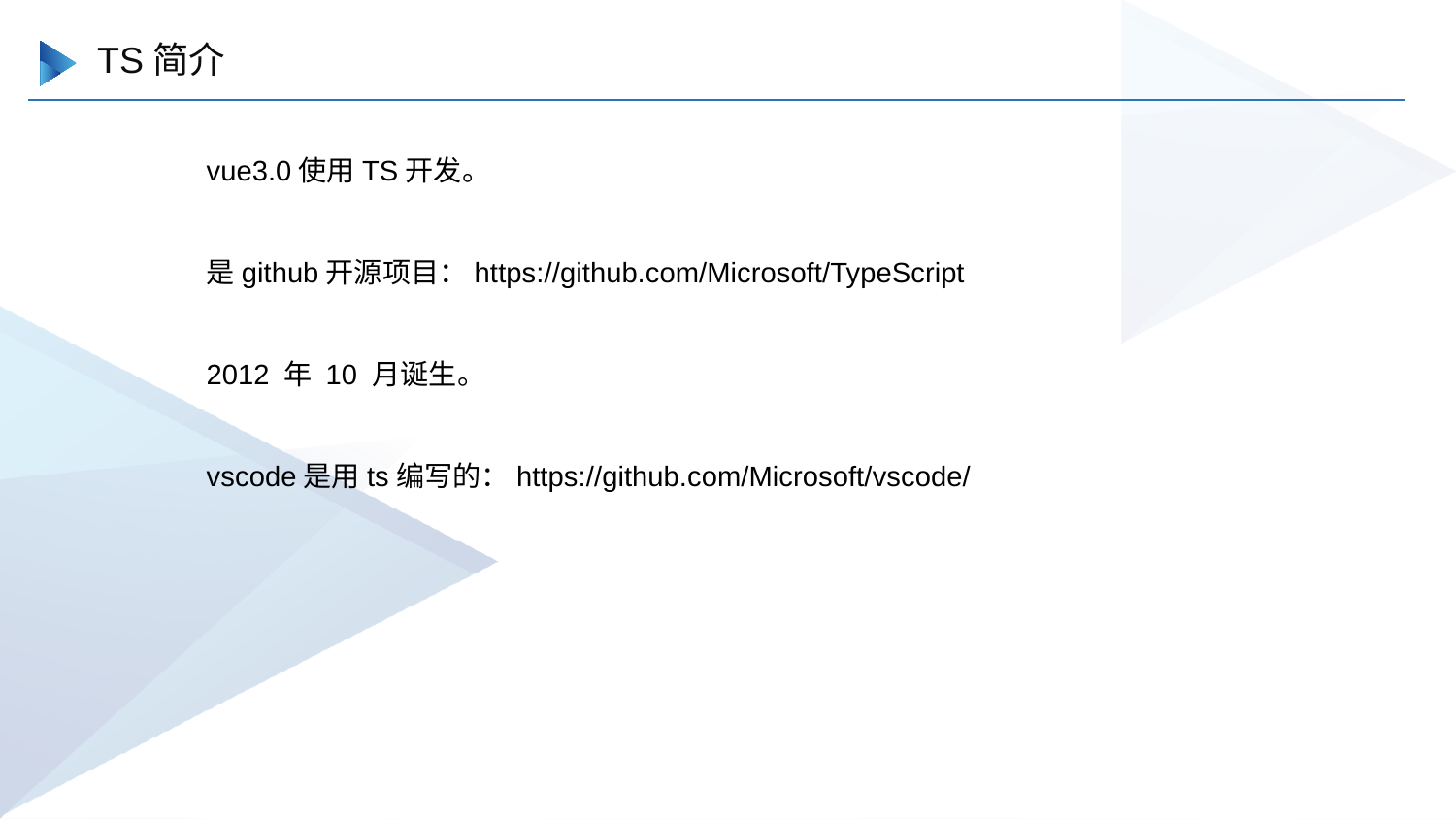

TS简介
    vue3.0使用TS开发。

    是github开源项目：https://github.com/Microsoft/TypeScript

    2012 年 10 月诞生。

    vscode是用ts编写的：https://github.com/Microsoft/vscode/